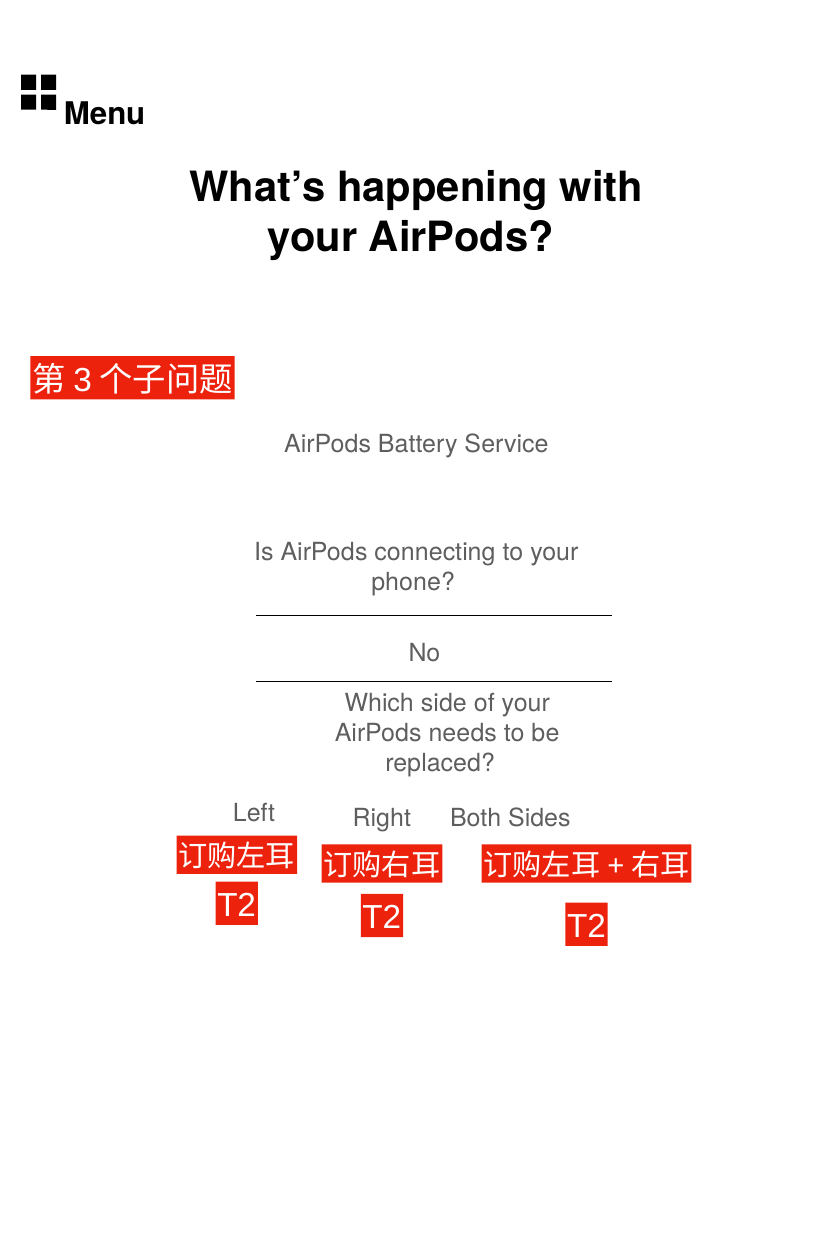

Menu
What’s happening with your AirPods?
第3个子问题
AirPods Battery Service
Is AirPods connecting to your phone?

No

Which side of your AirPods needs to be replaced?
Left
Right
Both Sides
订购左耳
订购右耳
订购左耳+右耳
T2
T2
T2